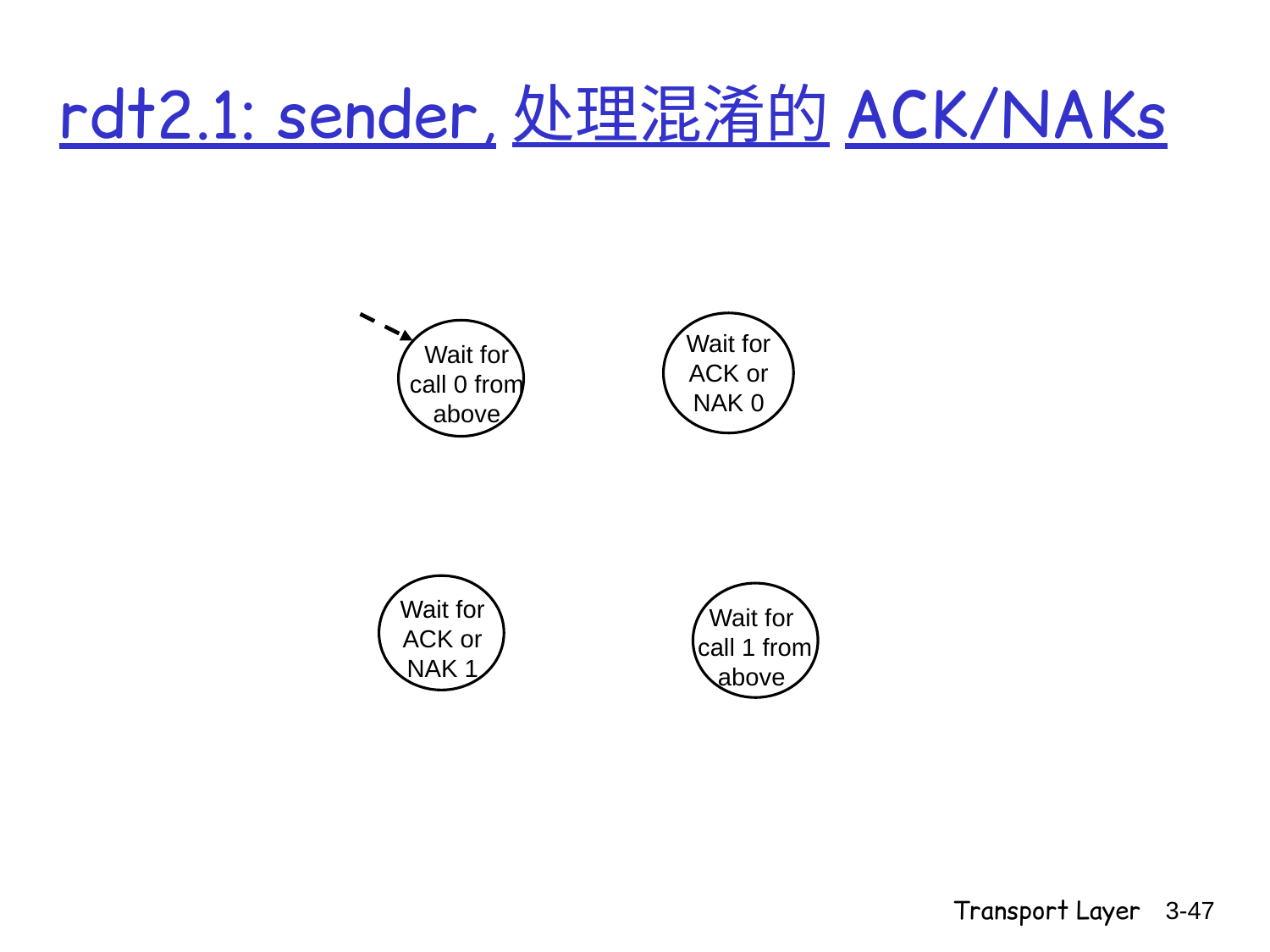

# rdt2.1: sender,处理混淆的ACK/NAKs

Wait for ACK or NAK 0

Wait for call 0 from above

Wait for ACK or NAK 1

Wait for
 call 1 from above
Transport Layer
3-47